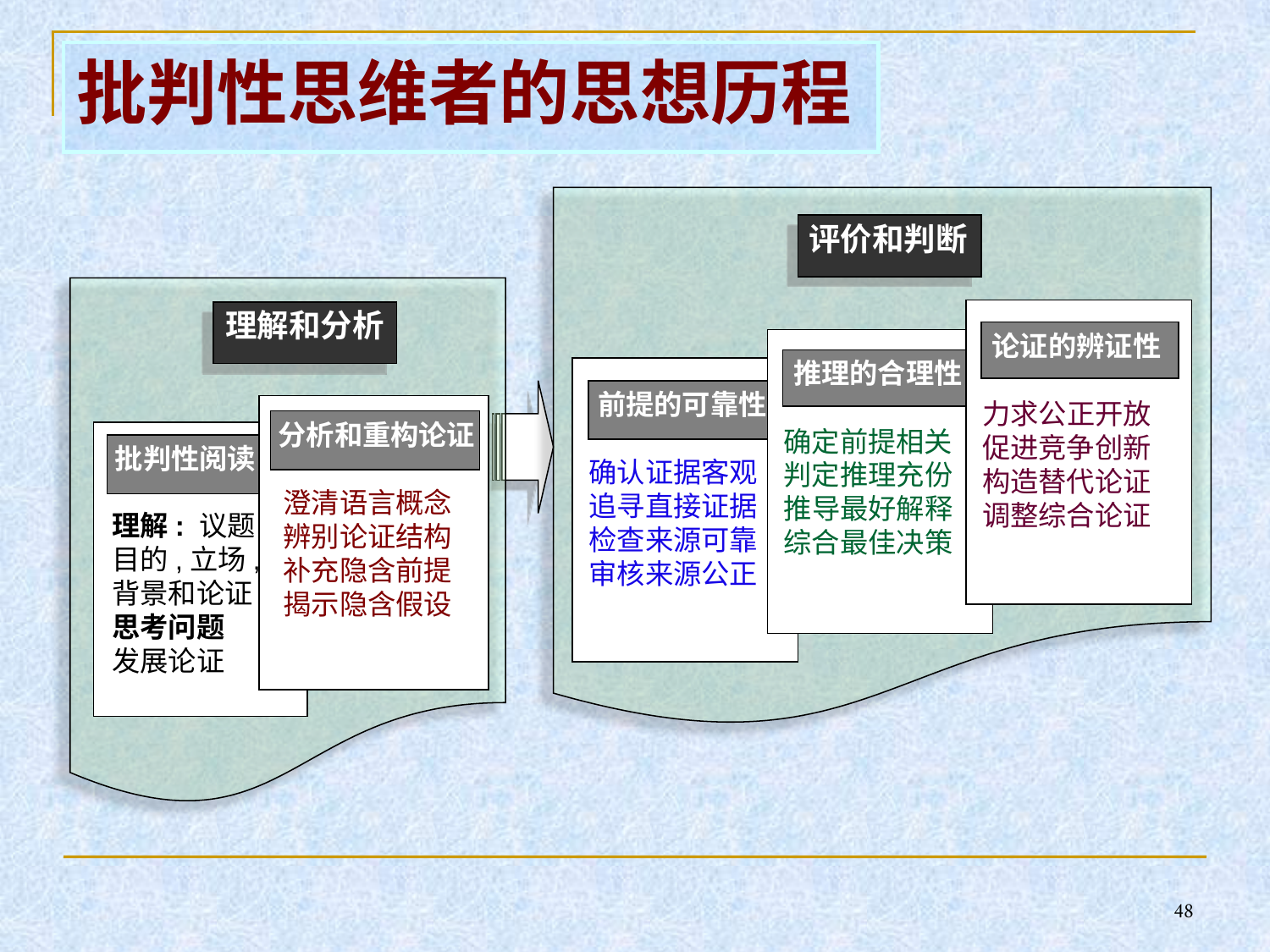

# 批判性思维者的思想历程

  评价和判断

  理解和分析
  论证的辨证性

  推理的合理性

 前提的可靠性
力求公正开放
促进竞争创新
构造替代论证
调整综合论证

 分析和重构论证
确定前提相关
判定推理充份
推导最好解释
综合最佳决策

 批判性阅读
确认证据客观
追寻直接证据
检查来源可靠
审核来源公正

澄清语言概念
辨别论证结构
补充隐含前提
揭示隐含假设
理解: 议题,
目的,立场,
背景和论证;
思考问题
发展论证

48